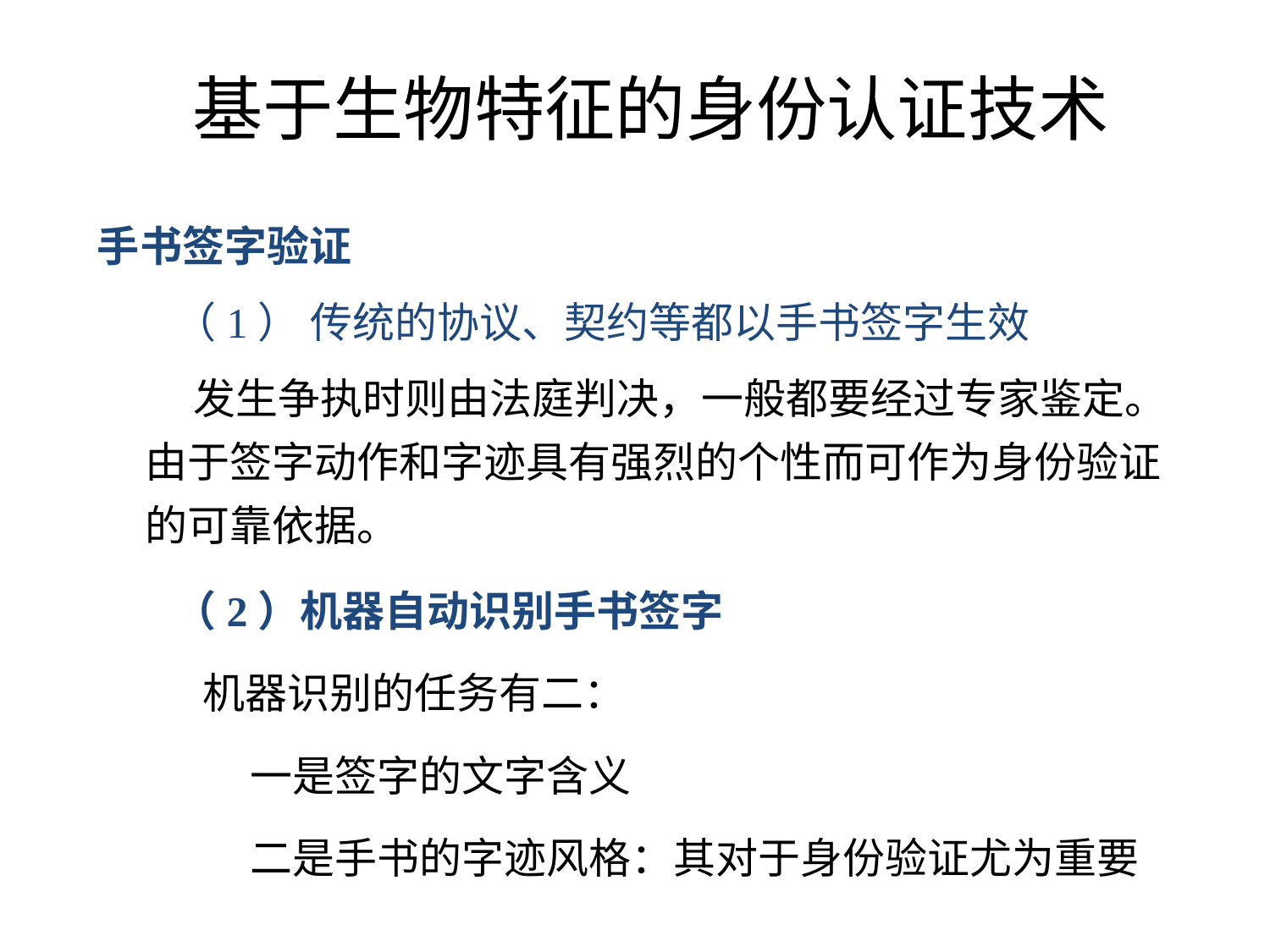

# 基于生物特征的身份认证技术
手书签字验证
       （1） 传统的协议、契约等都以手书签字生效
         发生争执时则由法庭判决，一般都要经过专家鉴定。由于签字动作和字迹具有强烈的个性而可作为身份验证的可靠依据。
       （2）机器自动识别手书签字
          机器识别的任务有二：
               一是签字的文字含义
               二是手书的字迹风格：其对于身份验证尤为重要